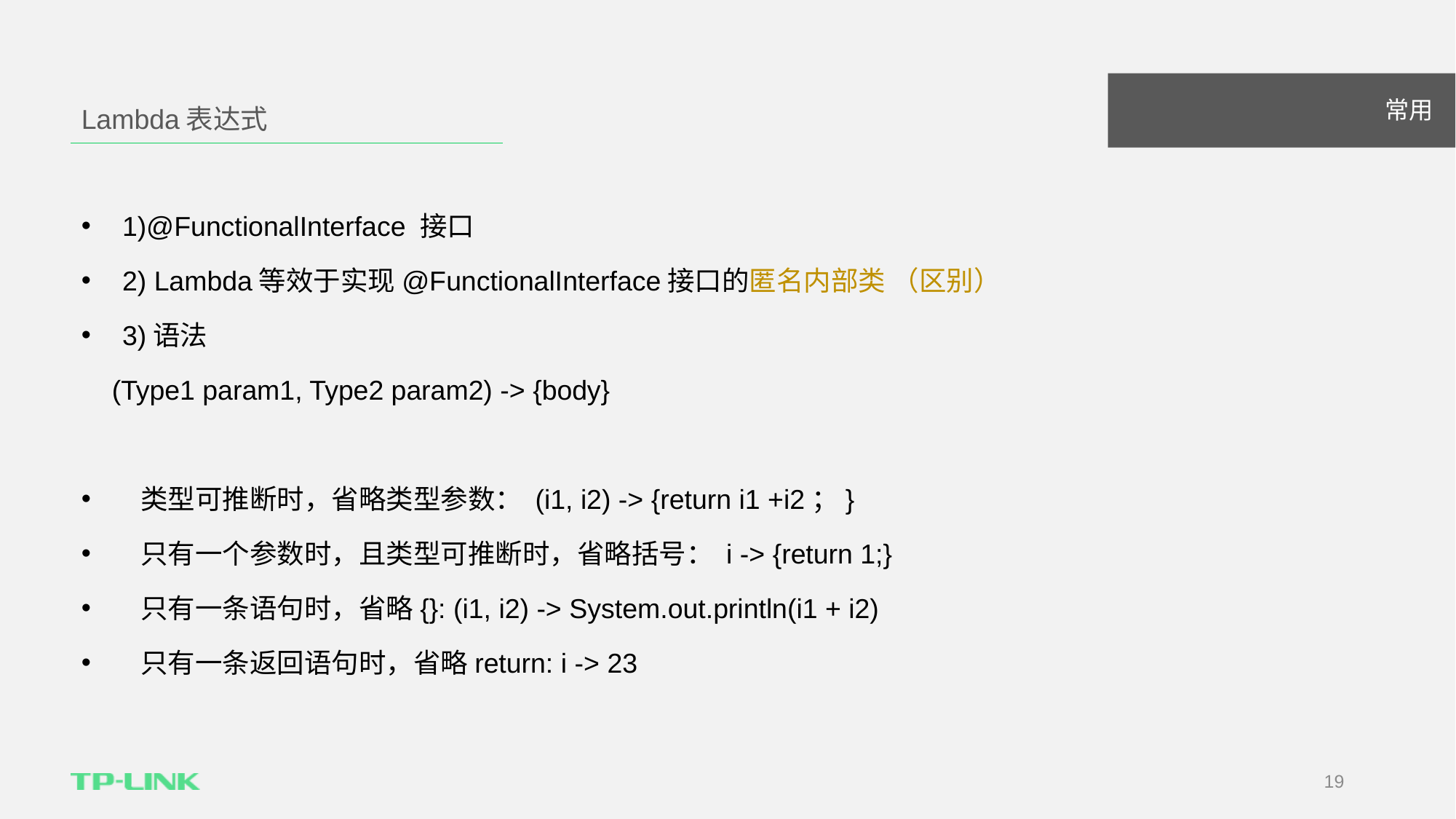

常用

# Lambda表达式
1)@FunctionalInterface 接口
2) Lambda等效于实现@FunctionalInterface接口的匿名内部类 （区别）
3)语法
    (Type1 param1, Type2 param2) -> {body}

   类型可推断时，省略类型参数： (i1, i2) -> {return i1 +i2；}
   只有一个参数时，且类型可推断时，省略括号： i -> {return 1;}
   只有一条语句时，省略{}: (i1, i2) -> System.out.println(i1 + i2)
   只有一条返回语句时，省略return: i -> 23
19